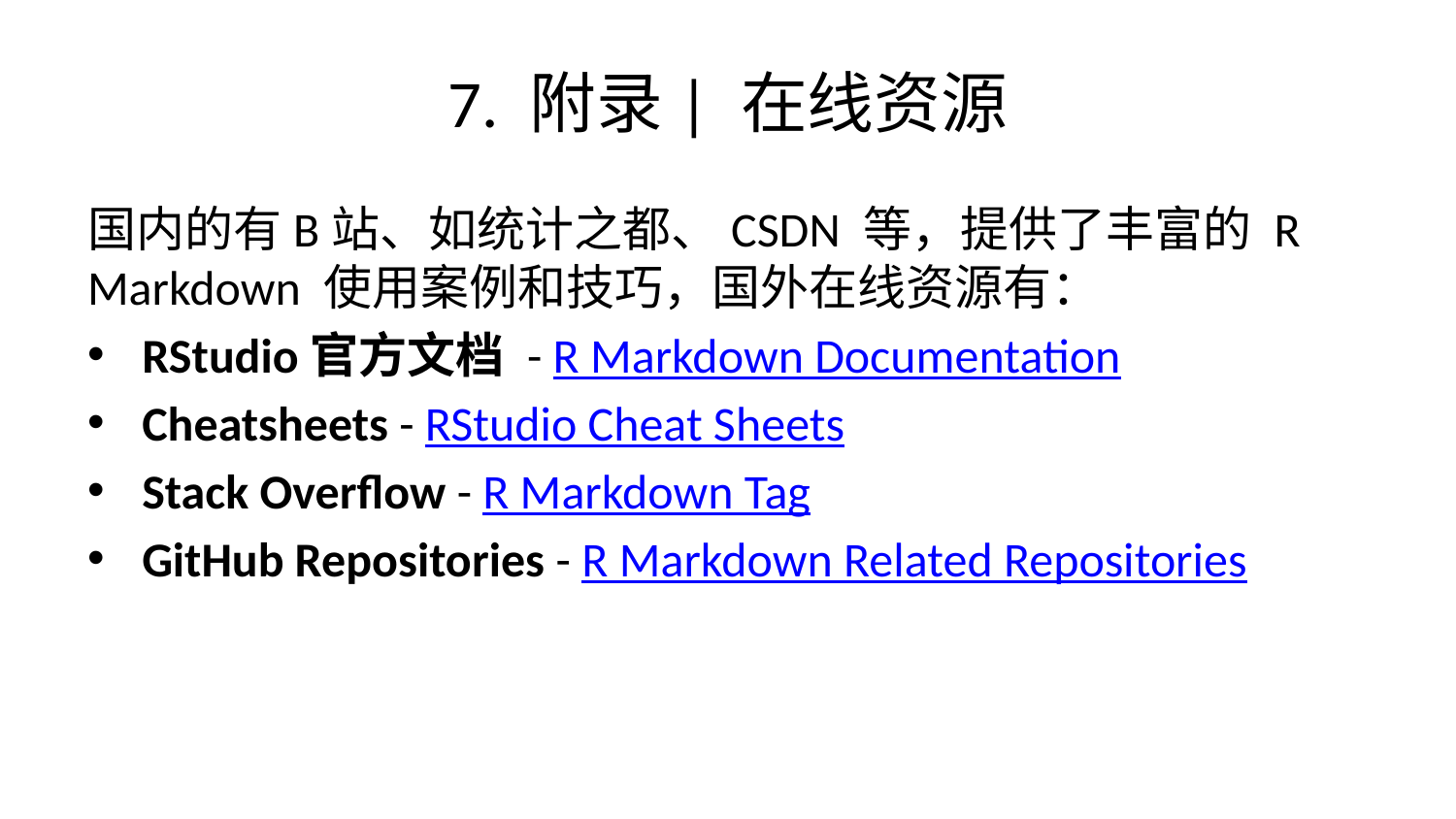

# 7. 附录| 在线资源
国内的有B站、如统计之都、CSDN 等，提供了丰富的 R Markdown 使用案例和技巧，国外在线资源有：
RStudio官方文档 - R Markdown Documentation
Cheatsheets - RStudio Cheat Sheets
Stack Overflow - R Markdown Tag
GitHub Repositories - R Markdown Related Repositories